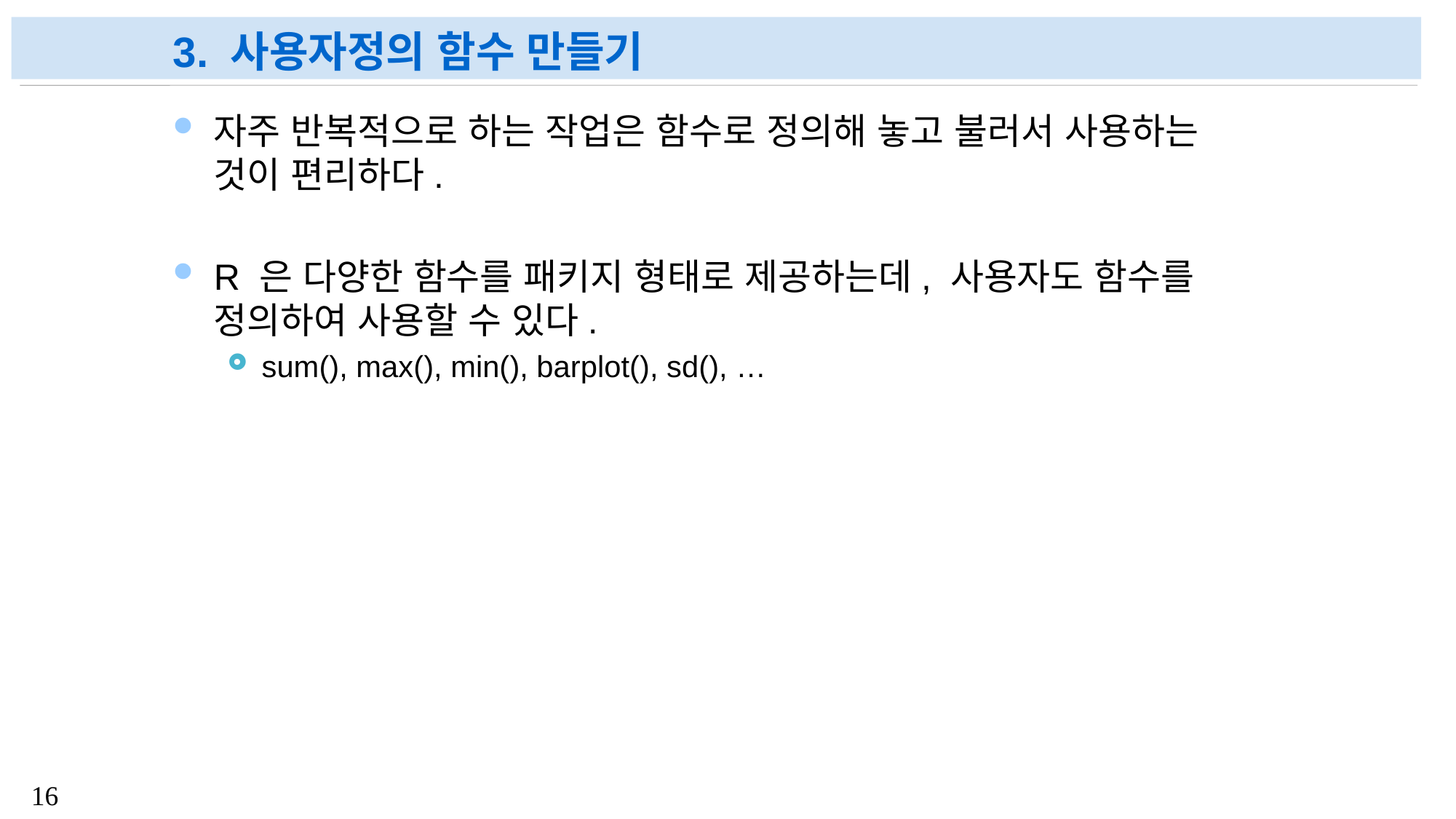

# 3. 사용자정의 함수 만들기
자주 반복적으로 하는 작업은 함수로 정의해 놓고 불러서 사용하는 것이 편리하다.

R 은 다양한 함수를 패키지 형태로 제공하는데, 사용자도 함수를 정의하여 사용할 수 있다.
sum(), max(), min(), barplot(), sd(), …